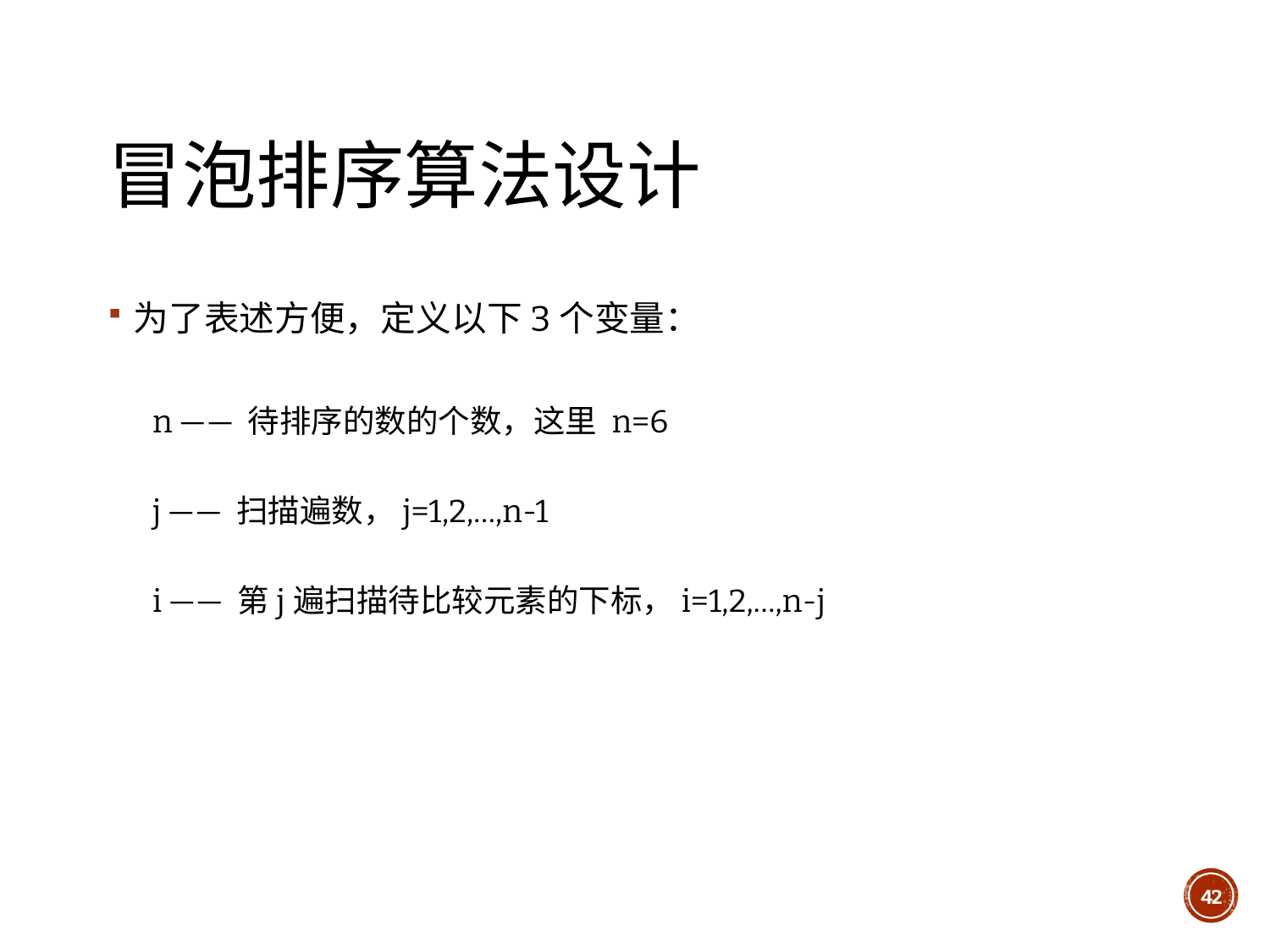

# 冒泡排序算法设计
为了表述方便，定义以下3个变量：

 n —— 待排序的数的个数，这里 n=6

 j —— 扫描遍数，j=1,2,…,n-1

 i —— 第j遍扫描待比较元素的下标，i=1,2,…,n-j
42